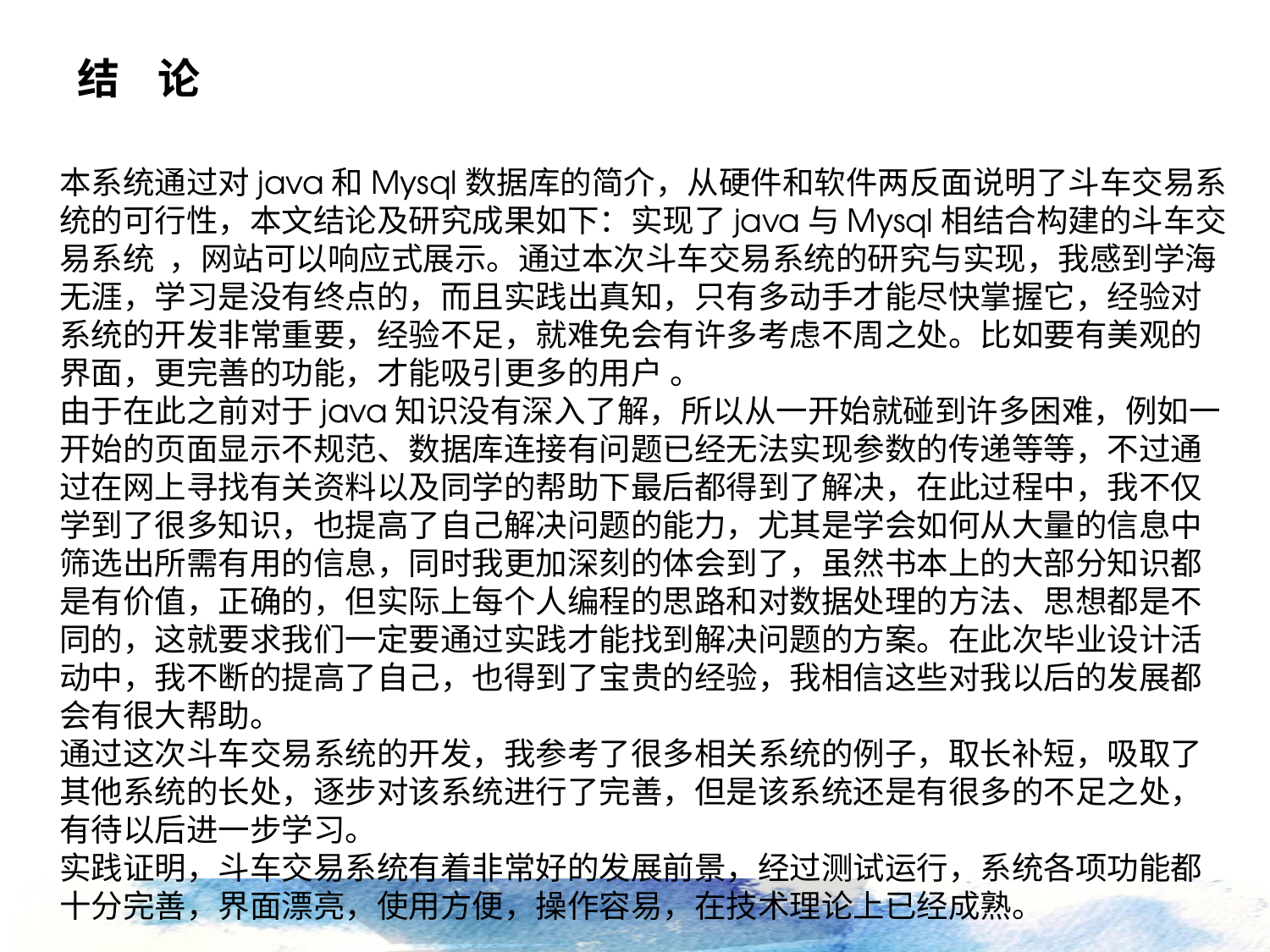

结    论
本系统通过对java和Mysql数据库的简介，从硬件和软件两反面说明了斗车交易系统的可行性，本文结论及研究成果如下：实现了java与Mysql相结合构建的斗车交易系统  ，网站可以响应式展示。通过本次斗车交易系统的研究与实现，我感到学海无涯，学习是没有终点的，而且实践出真知，只有多动手才能尽快掌握它，经验对系统的开发非常重要，经验不足，就难免会有许多考虑不周之处。比如要有美观的界面，更完善的功能，才能吸引更多的用户 。
由于在此之前对于java知识没有深入了解，所以从一开始就碰到许多困难，例如一开始的页面显示不规范、数据库连接有问题已经无法实现参数的传递等等，不过通过在网上寻找有关资料以及同学的帮助下最后都得到了解决，在此过程中，我不仅学到了很多知识，也提高了自己解决问题的能力，尤其是学会如何从大量的信息中筛选出所需有用的信息，同时我更加深刻的体会到了，虽然书本上的大部分知识都是有价值，正确的，但实际上每个人编程的思路和对数据处理的方法、思想都是不同的，这就要求我们一定要通过实践才能找到解决问题的方案。在此次毕业设计活动中，我不断的提高了自己，也得到了宝贵的经验，我相信这些对我以后的发展都会有很大帮助。
通过这次斗车交易系统的开发，我参考了很多相关系统的例子，取长补短，吸取了其他系统的长处，逐步对该系统进行了完善，但是该系统还是有很多的不足之处，有待以后进一步学习。
实践证明，斗车交易系统有着非常好的发展前景，经过测试运行，系统各项功能都十分完善，界面漂亮，使用方便，操作容易，在技术理论上已经成熟。